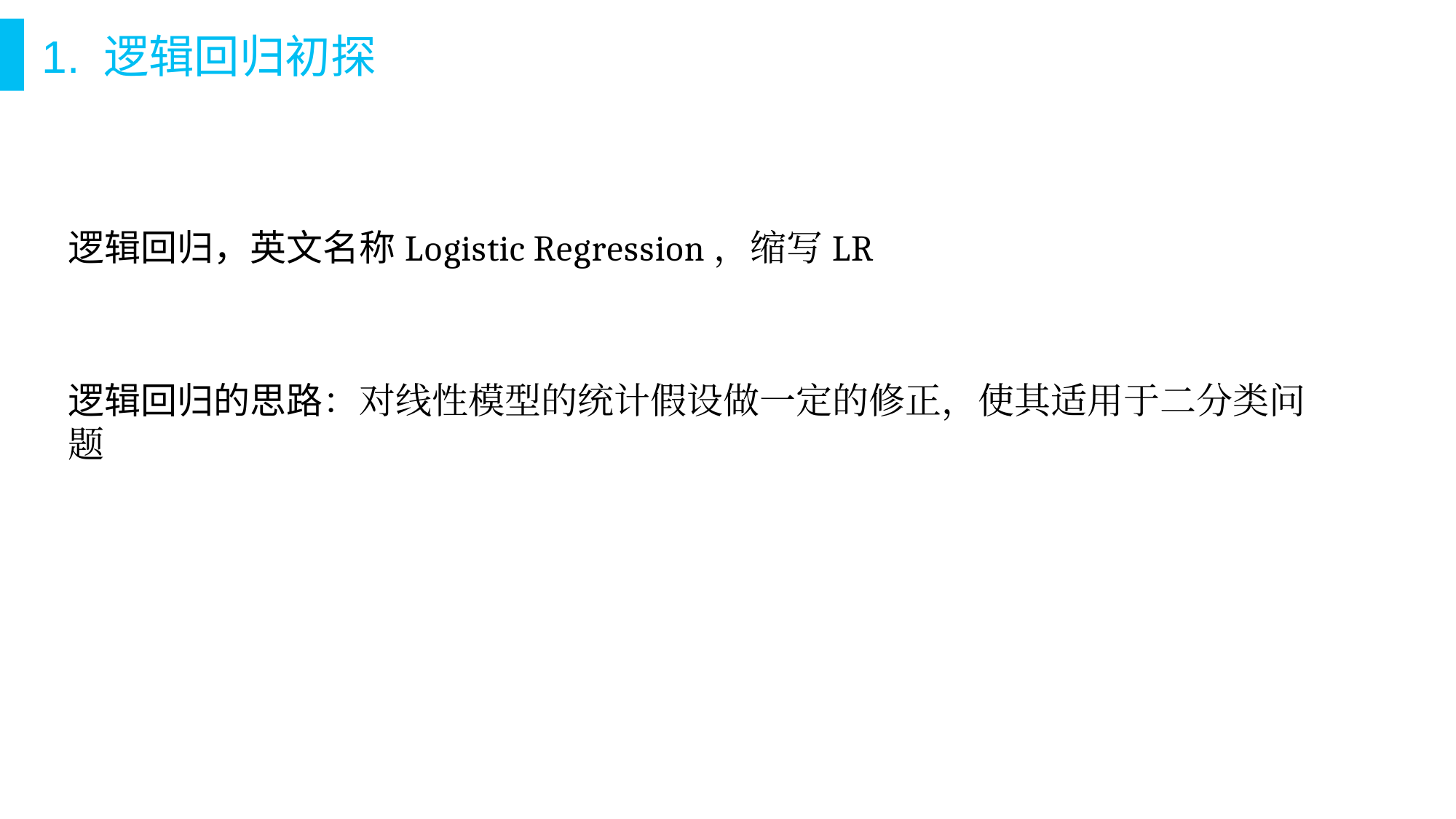

# 1. 逻辑回归初探

逻辑回归，英文名称Logistic Regression，缩写LR

逻辑回归的思路：对线性模型的统计假设做一定的修正，使其适用于二分类问题